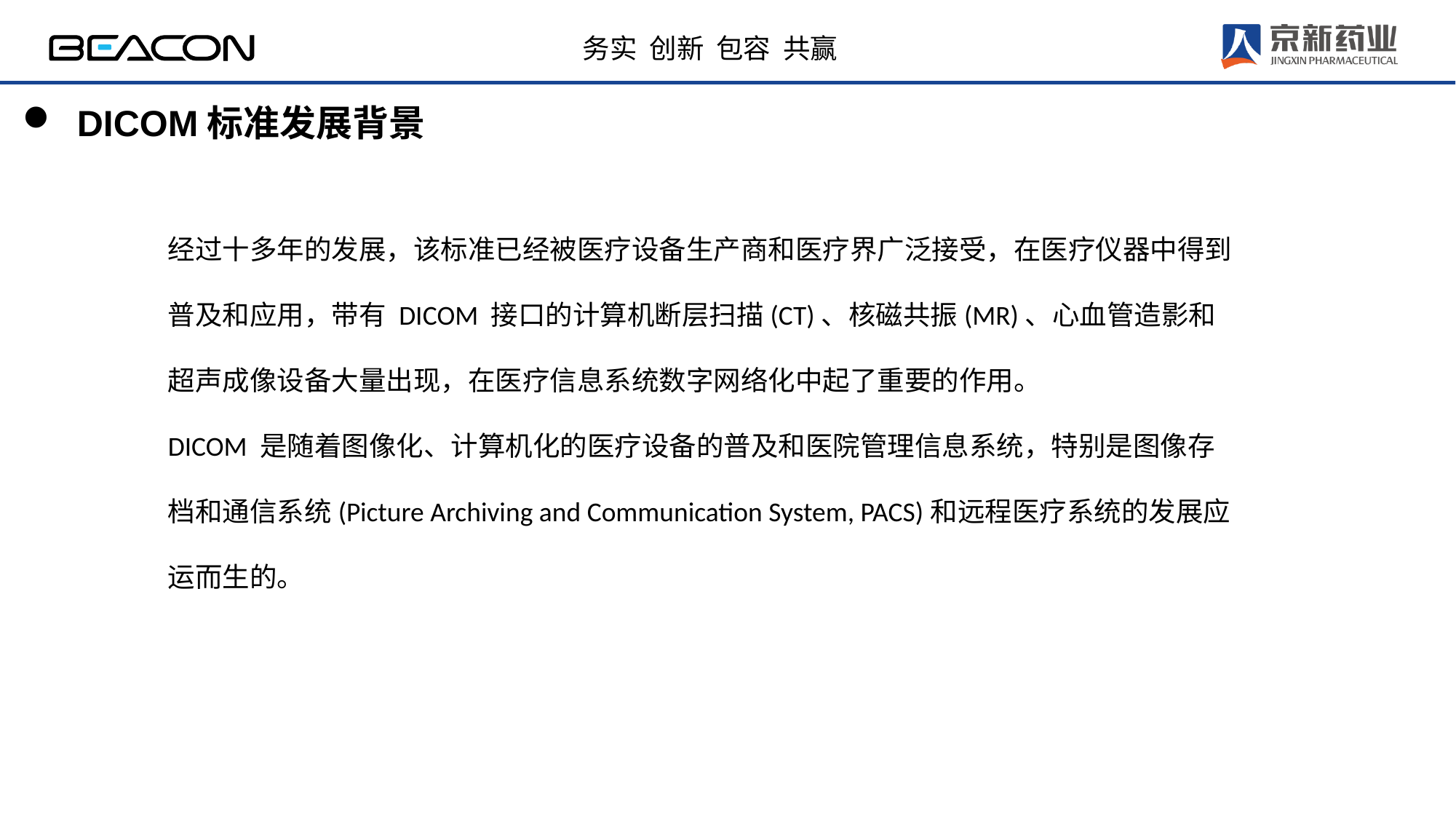

DICOM标准发展背景
经过十多年的发展，该标准已经被医疗设备生产商和医疗界广泛接受，在医疗仪器中得到普及和应用，带有 DICOM 接口的计算机断层扫描(CT)、核磁共振(MR)、心血管造影和超声成像设备大量出现，在医疗信息系统数字网络化中起了重要的作用。
DICOM 是随着图像化、计算机化的医疗设备的普及和医院管理信息系统，特别是图像存档和通信系统(Picture Archiving and Communication System, PACS)和远程医疗系统的发展应运而生的。